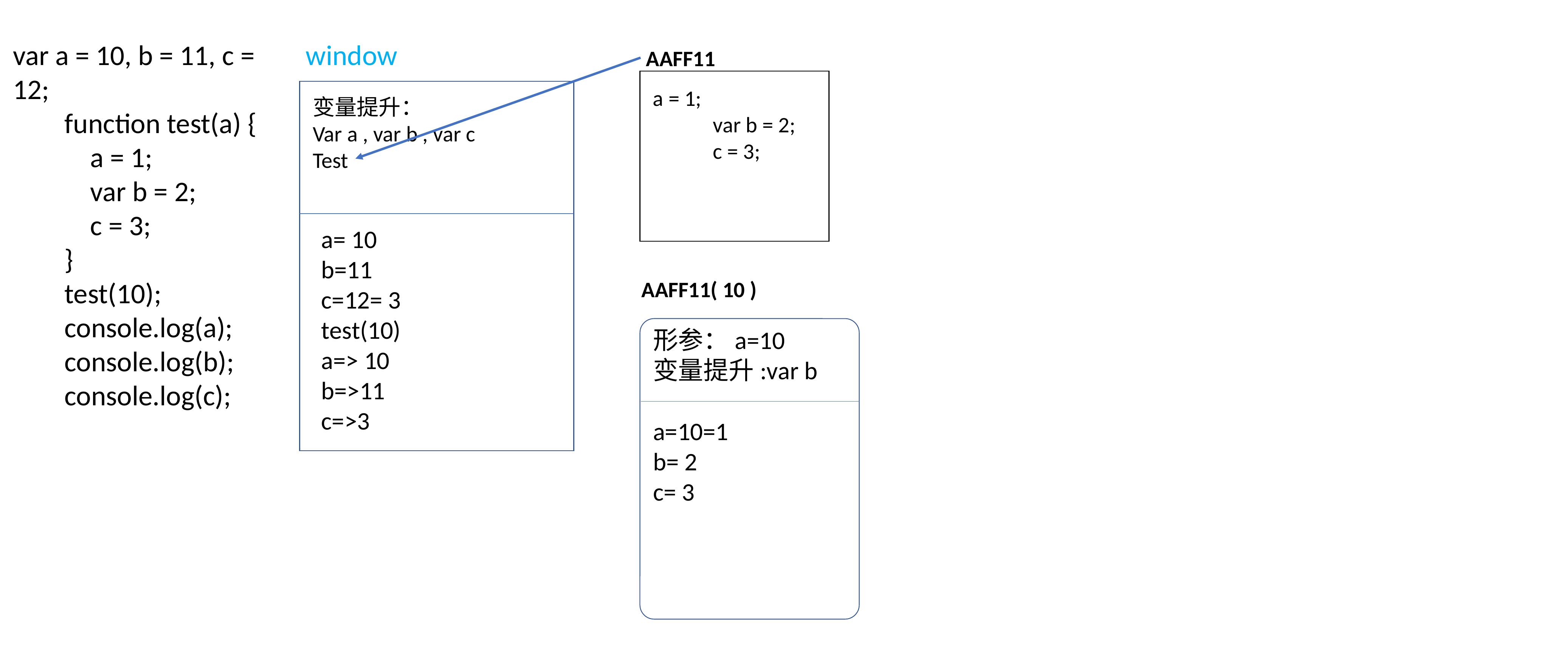

var a = 10, b = 11, c = 12;
        function test(a) {
            a = 1;
            var b = 2;
            c = 3;
        }
        test(10);
        console.log(a);
        console.log(b);
        console.log(c);
window
AAFF11

a = 1;
            var b = 2;
            c = 3;
变量提升：
Var a , var b , var c
Test
a= 10
b=11
c=12= 3
test(10)
a=> 10
b=>11
c=>3
AAFF11( 10 )

形参：a=10
变量提升:var b
a=10=1
b= 2
c= 3